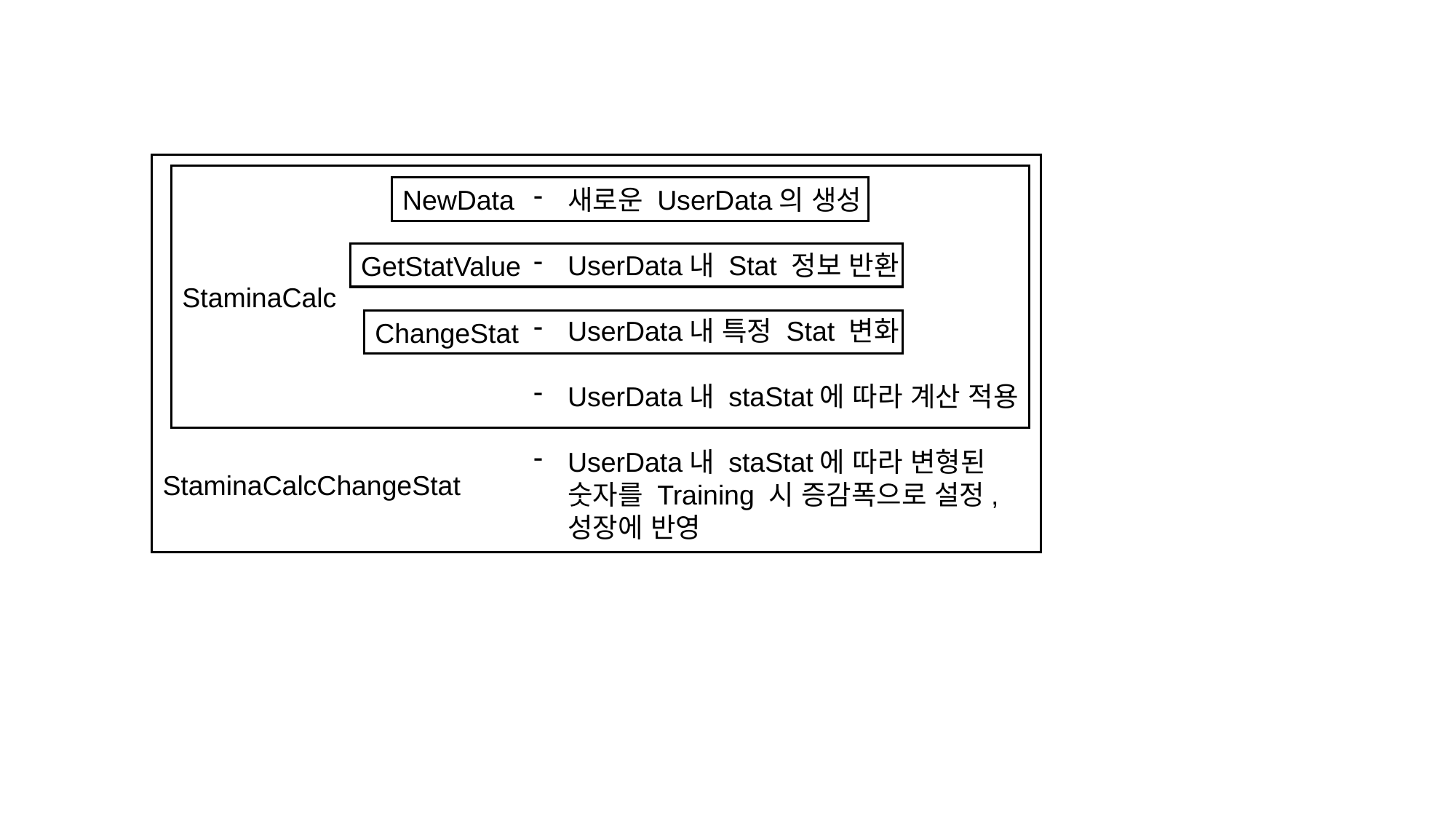

StaminaCalcChangeStat
StaminaCalc
NewData
새로운 UserData의 생성

UserData내 Stat 정보 반환

UserData내 특정 Stat 변화

UserData내 staStat에 따라 계산 적용

UserData내 staStat에 따라 변형된 숫자를 Training 시 증감폭으로 설정, 성장에 반영
GetStatValue
ChangeStat